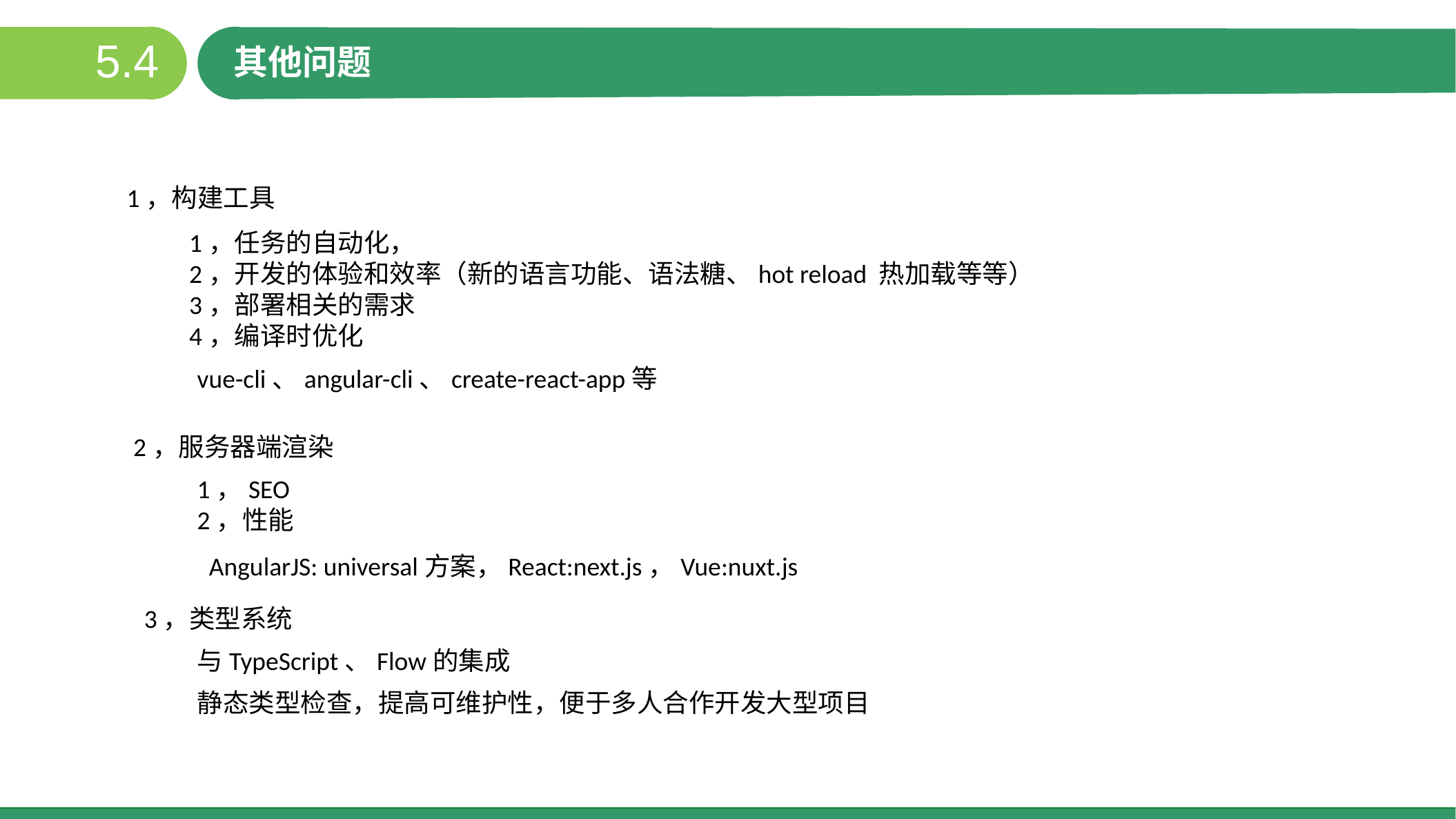

5.4

其他问题

1，构建工具
1，任务的自动化，
2，开发的体验和效率（新的语言功能、语法糖、hot reload 热加载等等）
3，部署相关的需求
4，编译时优化
vue-cli、angular-cli、create-react-app等
2，服务器端渲染
1，SEO
2，性能
AngularJS: universal方案，React:next.js，Vue:nuxt.js
3，类型系统
与TypeScript、Flow的集成
静态类型检查，提高可维护性，便于多人合作开发大型项目